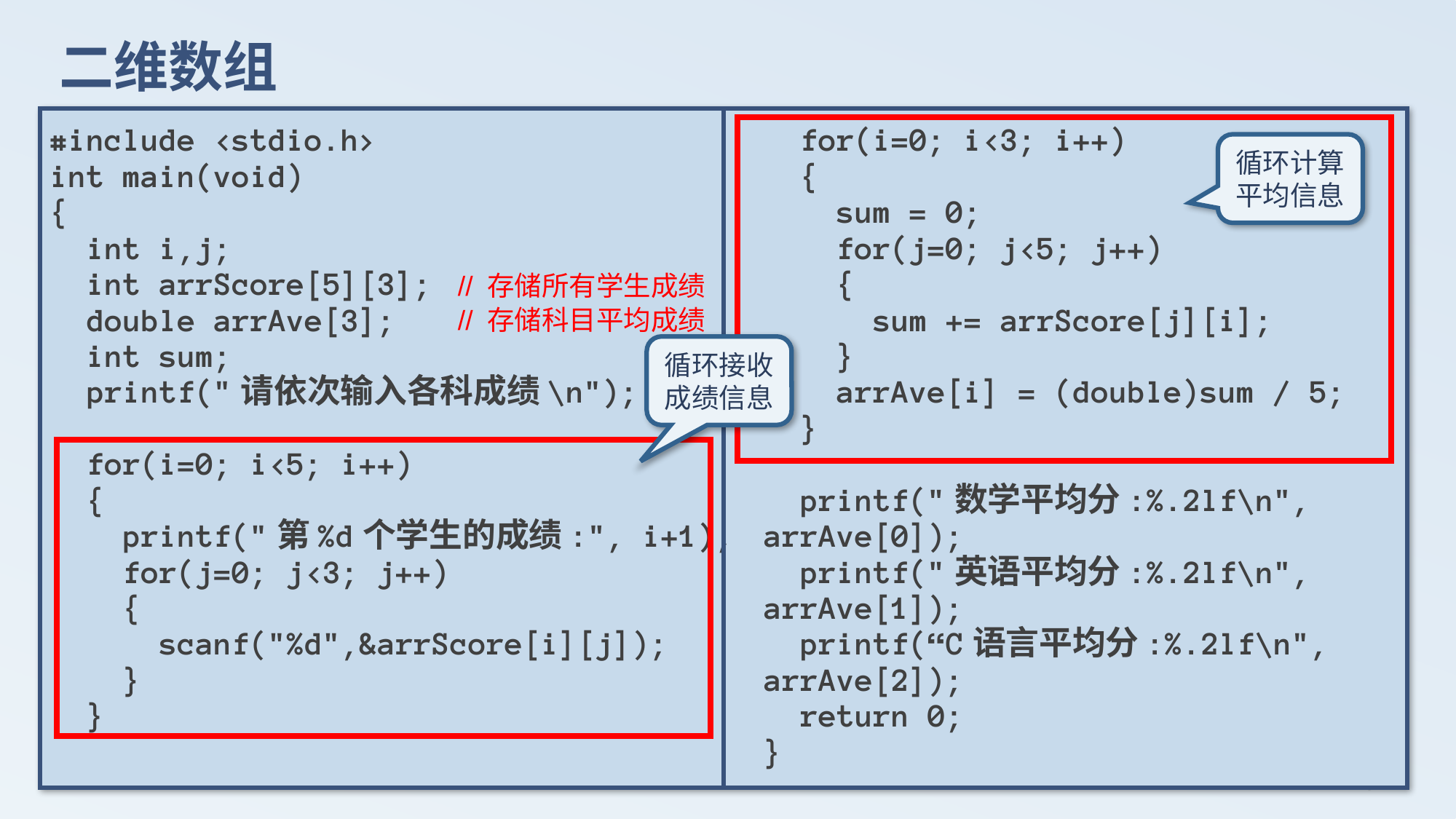

# 二维数组

#include <stdio.h>
int main(void)
{
  int i,j;
  int arrScore[5][3];
  double arrAve[3];
  int sum;
  printf("请依次输入各科成绩\n");

  for(i=0; i<5; i++)
  {
    printf("第%d个学生的成绩:", i+1);
    for(j=0; j<3; j++)
    {
      scanf("%d",&arrScore[i][j]);
    }
  }

  for(i=0; i<3; i++)
  {
    sum = 0;
    for(j=0; j<5; j++)
    {
      sum += arrScore[j][i];
    }
    arrAve[i] = (double)sum / 5;
  }

  printf("数学平均分:%.2lf\n", arrAve[0]);
  printf("英语平均分:%.2lf\n", arrAve[1]);
  printf(“C语言平均分:%.2lf\n", arrAve[2]);
  return 0;
}
循环计算平均信息
// 存储所有学生成绩
// 存储科目平均成绩
循环接收成绩信息